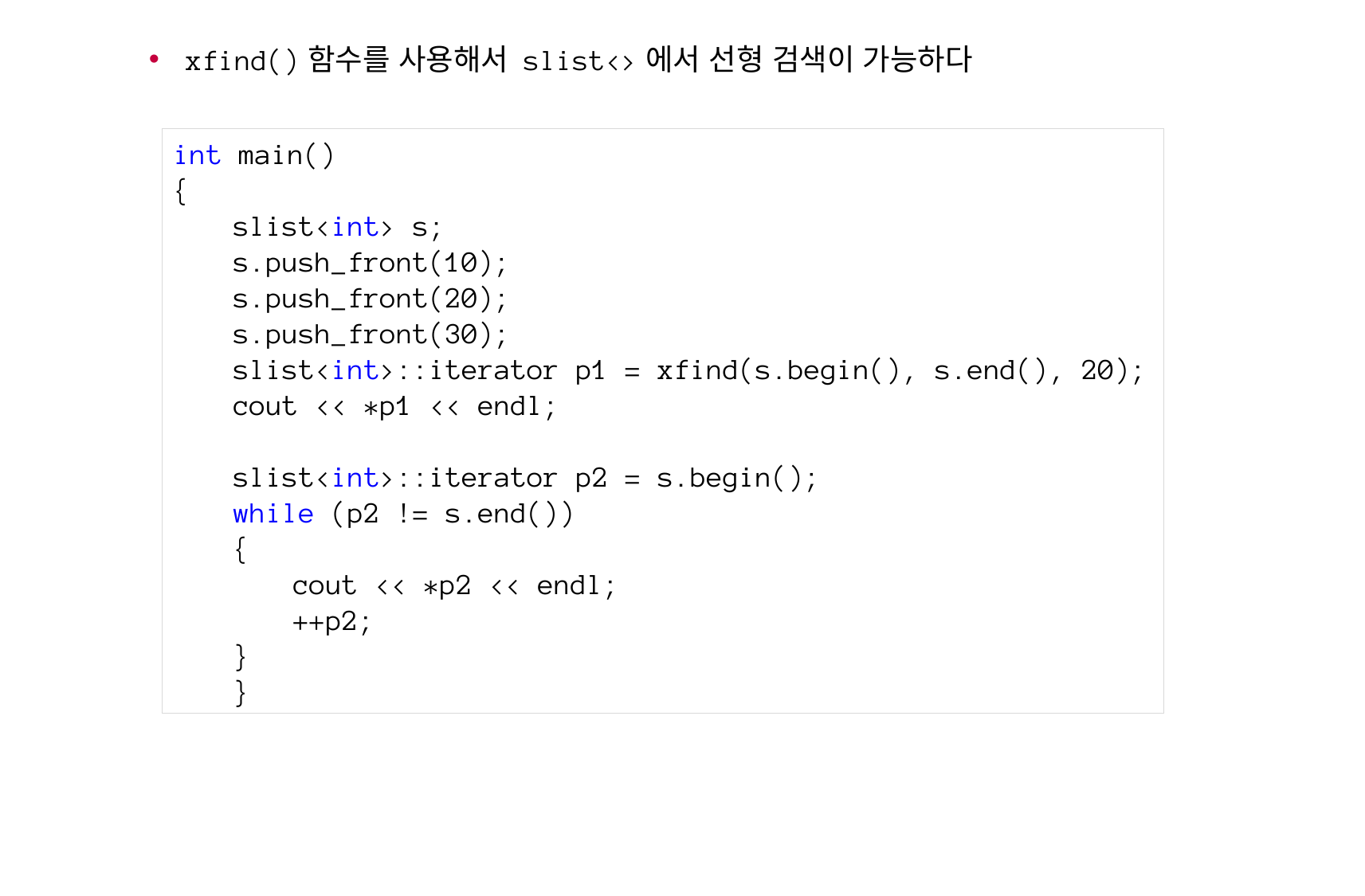

xfind()함수를 사용해서 slist<>에서 선형 검색이 가능하다
int main()
{
slist<int> s;
s.push_front(10);
s.push_front(20);
s.push_front(30);
slist<int>::iterator p1 = xfind(s.begin(), s.end(), 20);
cout << *p1 << endl;

slist<int>::iterator p2 = s.begin();
while (p2 != s.end())
{
cout << *p2 << endl;
++p2;
}
}